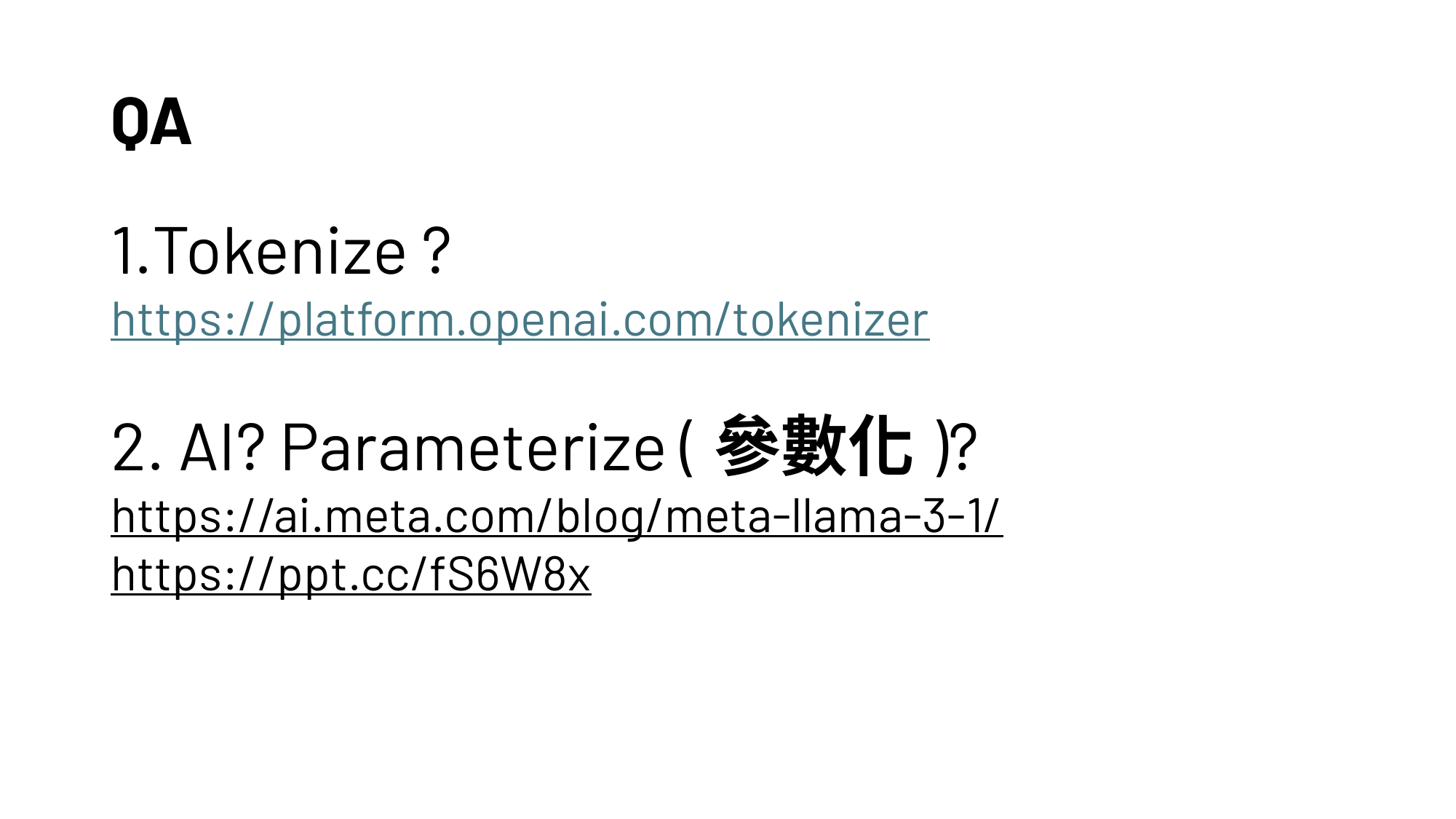

# QA
Tokenize ?
https://platform.openai.com/tokenizer

2. AI? Parameterize (參數化)?
https://ai.meta.com/blog/meta-llama-3-1/
https://ppt.cc/fS6W8x